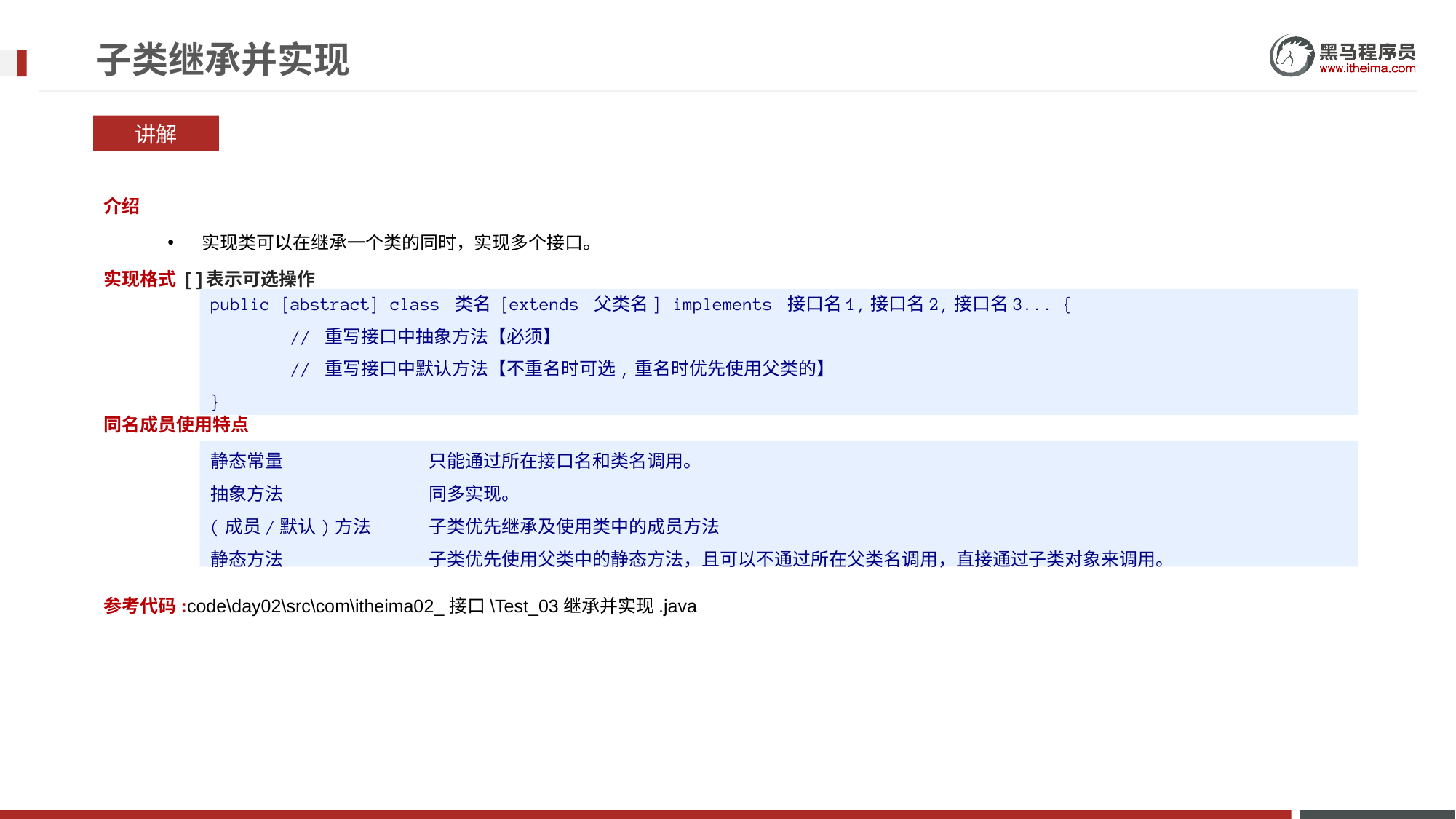

# 子类继承并实现
讲解
介绍
实现类可以在继承一个类的同时，实现多个接口。
实现格式 [ ]表示可选操作

同名成员使用特点

参考代码:code\day02\src\com\itheima02_接口\Test_03继承并实现.java
public [abstract] class 类名 [extends 父类名] implements 接口名1,接口名2,接口名3... {
        // 重写接口中抽象方法【必须】
        // 重写接口中默认方法【不重名时可选,重名时优先使用父类的】
}
静态常量  		只能通过所在接口名和类名调用。
抽象方法  		同多实现。
(成员/默认)方法	子类优先继承及使用类中的成员方法
静态方法		子类优先使用父类中的静态方法，且可以不通过所在父类名调用，直接通过子类对象来调用。